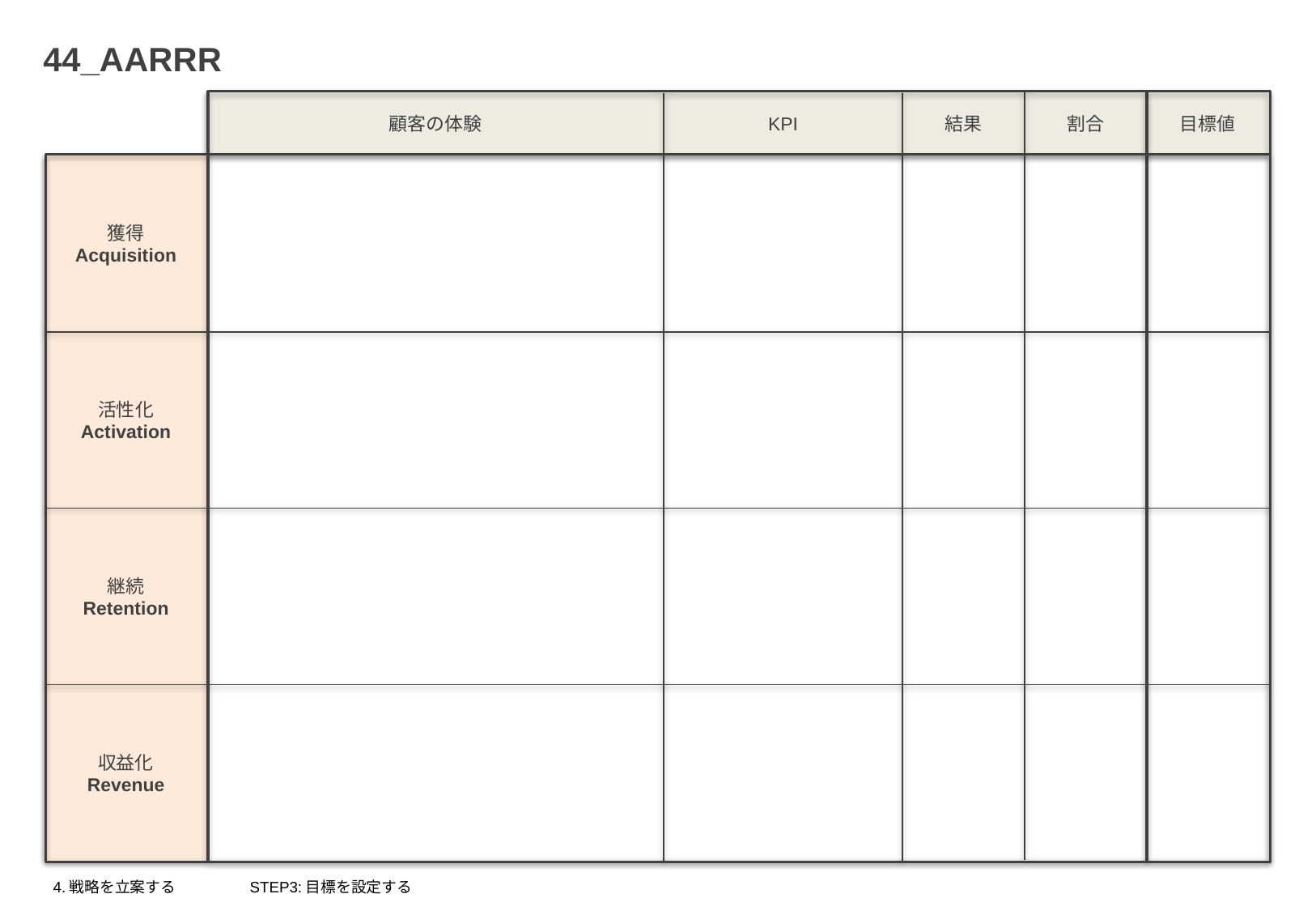

44_AARRR

顧客の体験
KPI
結果
割合
目標値

獲得
Acquisition
活性化
Activation
継続
Retention
収益化
Revenue
4.戦略を立案する
STEP3:目標を設定する